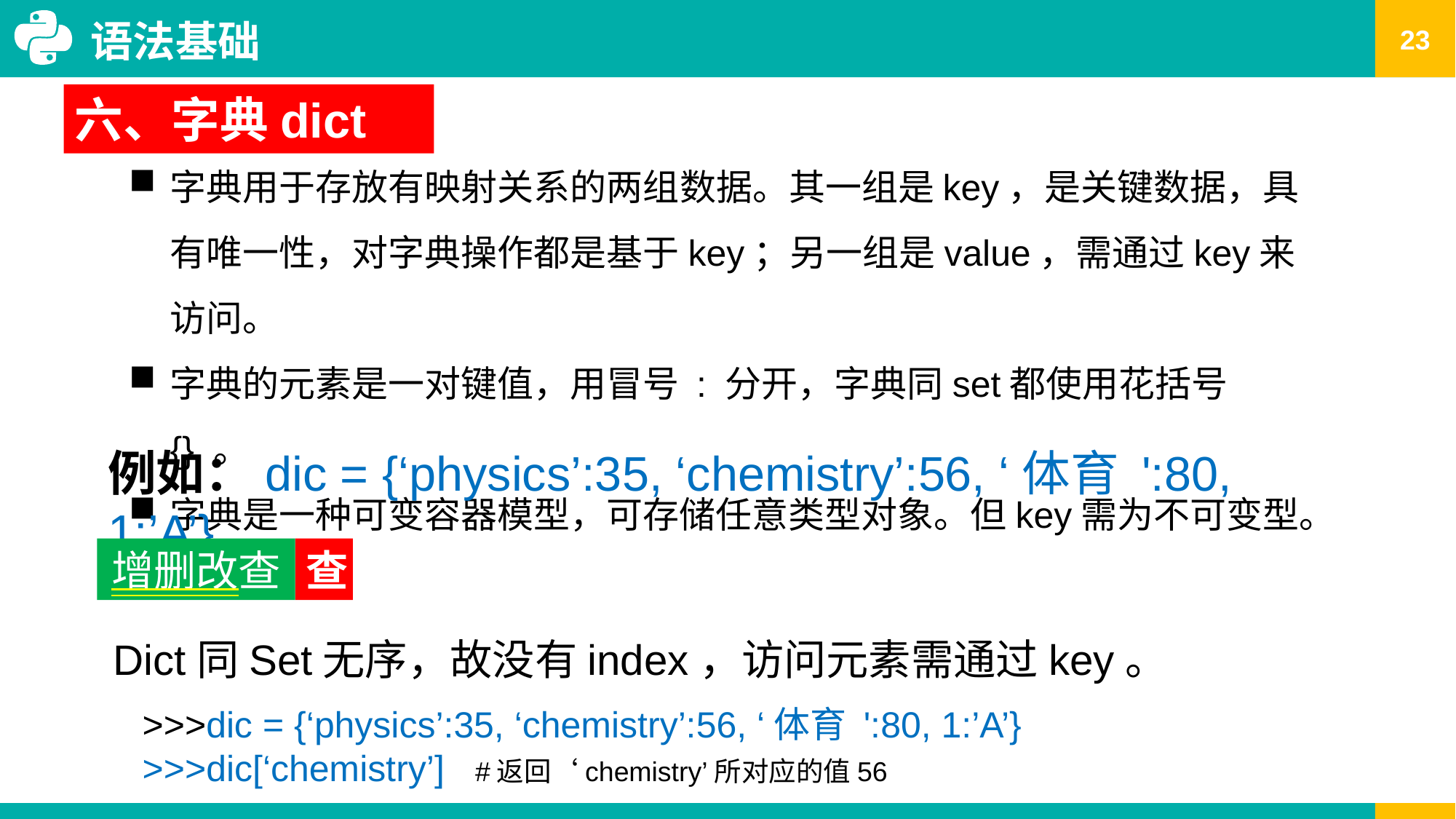

语法基础
六、字典dict
字典用于存放有映射关系的两组数据。其一组是key，是关键数据，具有唯一性，对字典操作都是基于key；另一组是value，需通过key来访问。
字典的元素是一对键值，用冒号 : 分开，字典同set都使用花括号 {} 。
字典是一种可变容器模型，可存储任意类型对象。但key需为不可变型。
例如：dic = {‘physics’:35, ‘chemistry’:56, ‘体育 ':80, 1:’A’}
增删改查
查
Dict同Set无序，故没有index，访问元素需通过key。
>>>dic = {‘physics’:35, ‘chemistry’:56, ‘体育 ':80, 1:’A’}
>>>dic[‘chemistry’]   #返回‘chemistry’所对应的值56